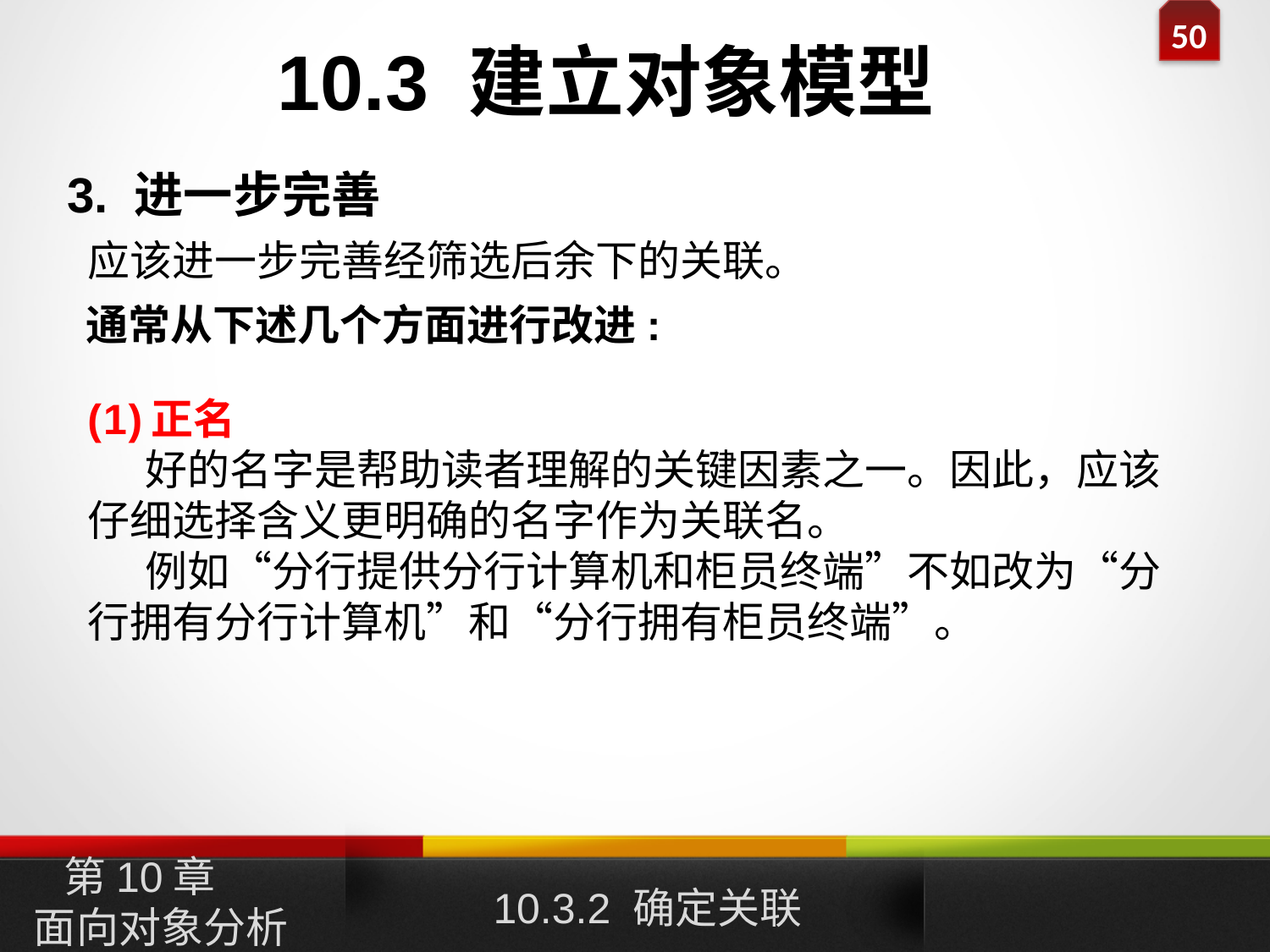

10.3 建立对象模型
3. 进一步完善
应该进一步完善经筛选后余下的关联。
通常从下述几个方面进行改进:
正名
     好的名字是帮助读者理解的关键因素之一。因此，应该仔细选择含义更明确的名字作为关联名。
     例如“分行提供分行计算机和柜员终端”不如改为“分行拥有分行计算机”和“分行拥有柜员终端”。
10.3.2 确定关联